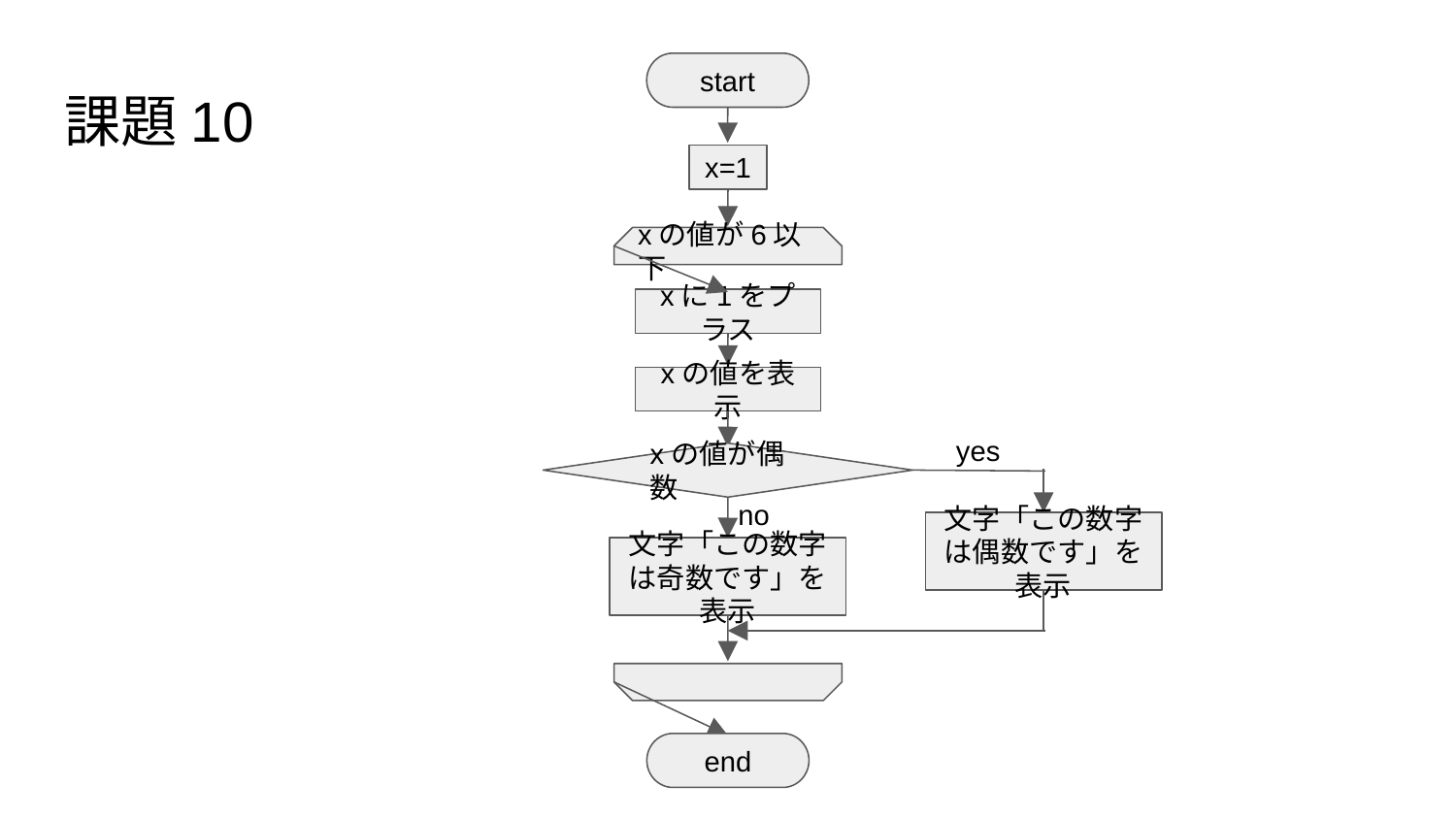

start
# 課題10
x=1
xの値が6以下
xに1をプラス
xの値を表示
yes
xの値が偶数
no
文字「この数字は偶数です」を表示
文字「この数字は奇数です」を表示

end